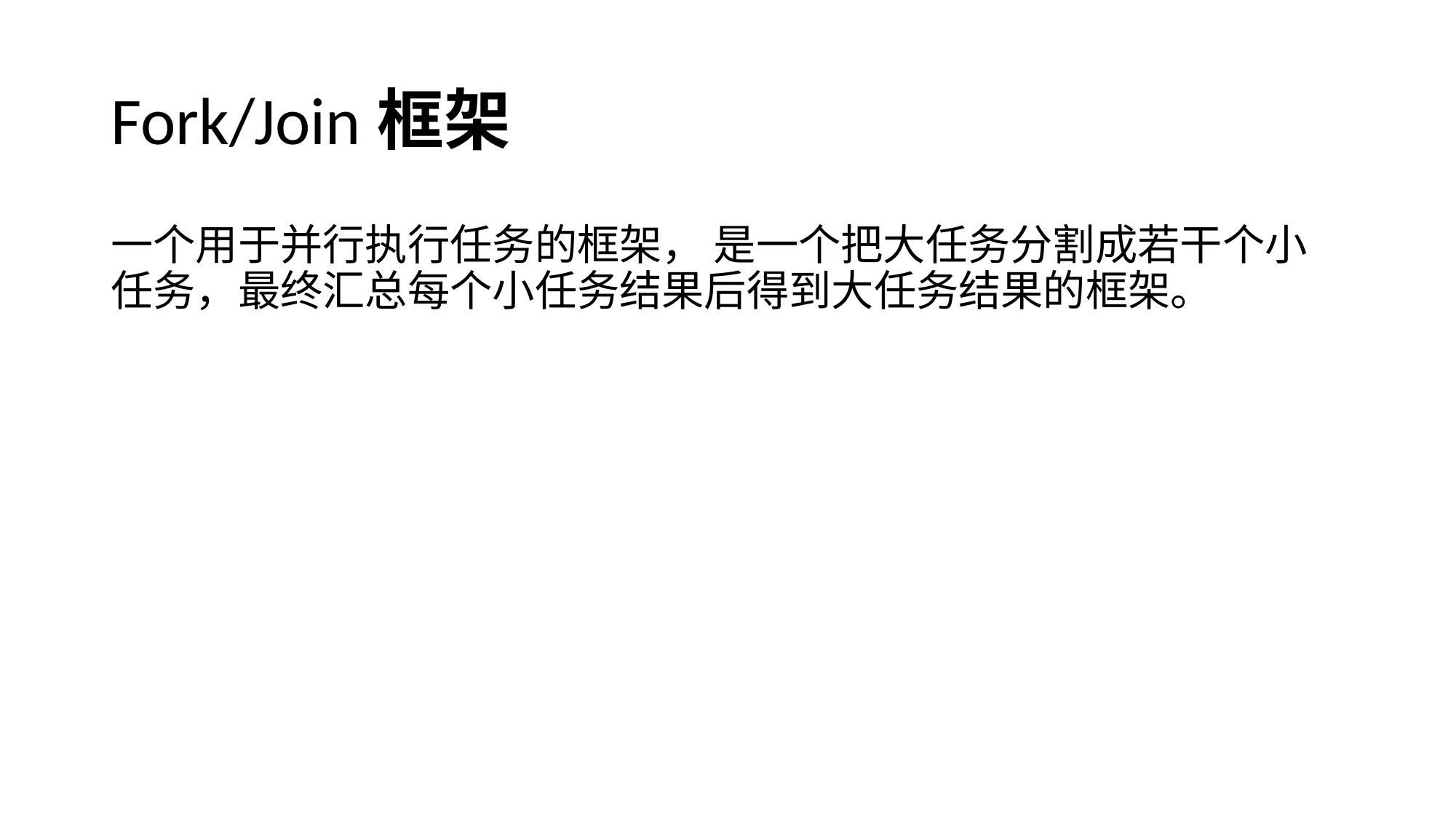

# Fork/Join框架
一个用于并行执行任务的框架， 是一个把大任务分割成若干个小任务，最终汇总每个小任务结果后得到大任务结果的框架。